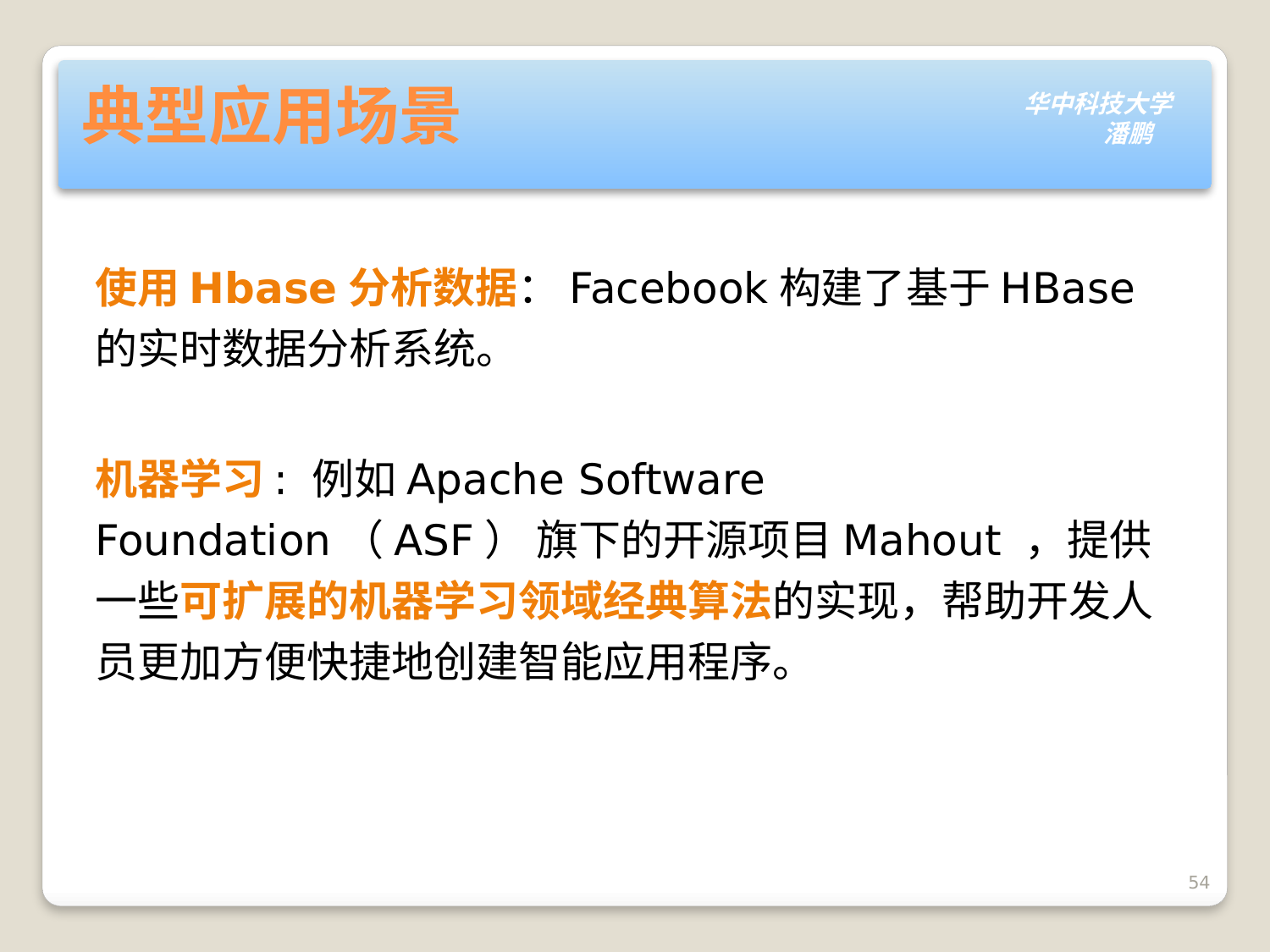

# 典型应用场景
使用Hbase分析数据：Facebook构建了基于HBase的实时数据分析系统。

机器学习: 例如Apache Software Foundation（ASF） 旗下的开源项目Mahout ，提供一些可扩展的机器学习领域经典算法的实现，帮助开发人员更加方便快捷地创建智能应用程序。
54